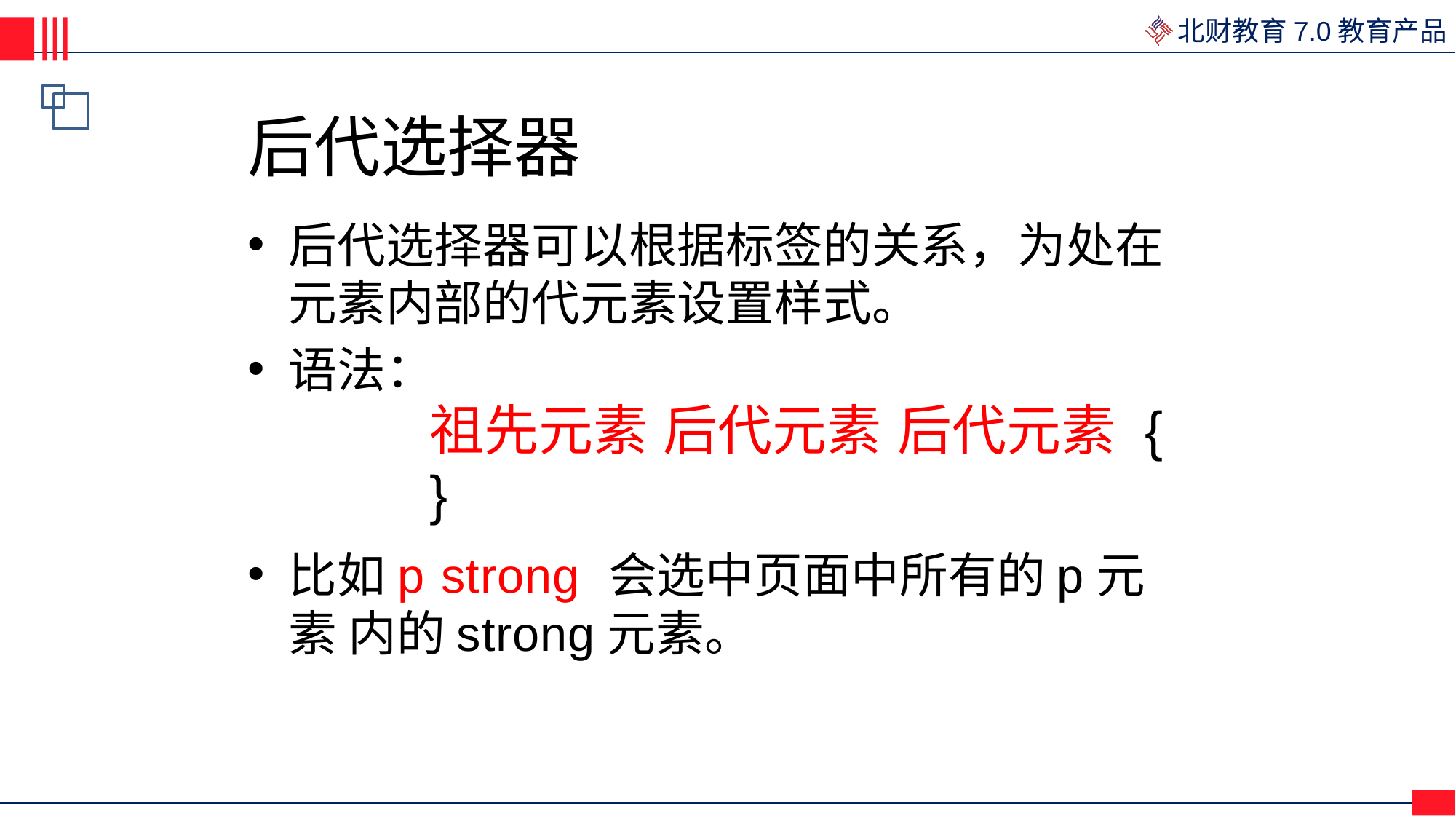

# 后代选择器
后代选择器可以根据标签的关系，为处在 元素内部的代元素设置样式。
语法：
祖先元素 后代元素 后代元素 { }
比如p strong 会选中页面中所有的p元素 内的strong元素。